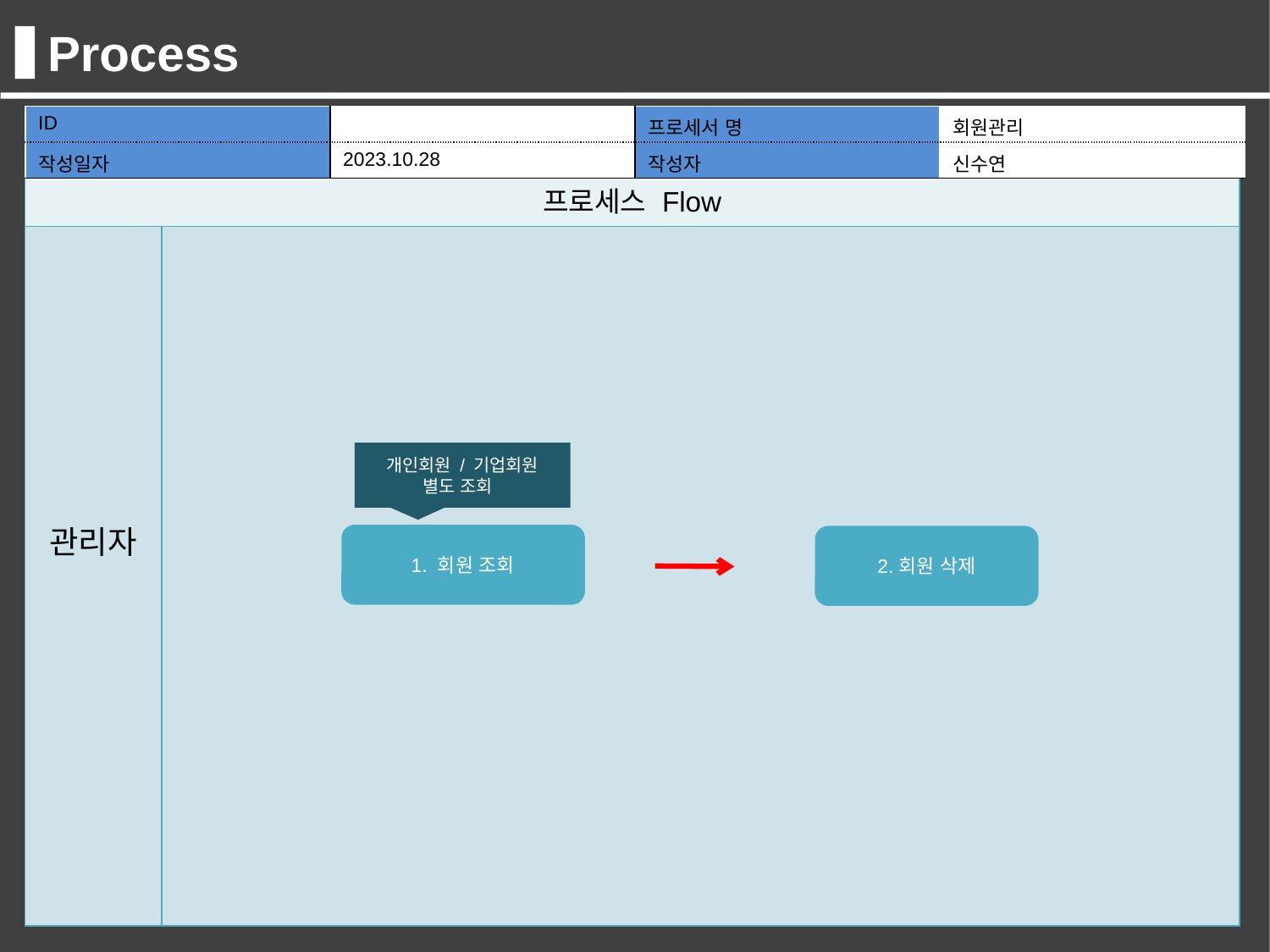

Process

| ID |  | 프로세서 명 | 회원관리 |
| --- | --- | --- | --- |
| 작성일자 | 2023.10.28 | 작성자 | 신수연 |
| 프로세스 Flow |  |
| --- | --- |
| 관리자 |  |
개인회원 / 기업회원
별도 조회
1. 회원 조회
2.회원 삭제